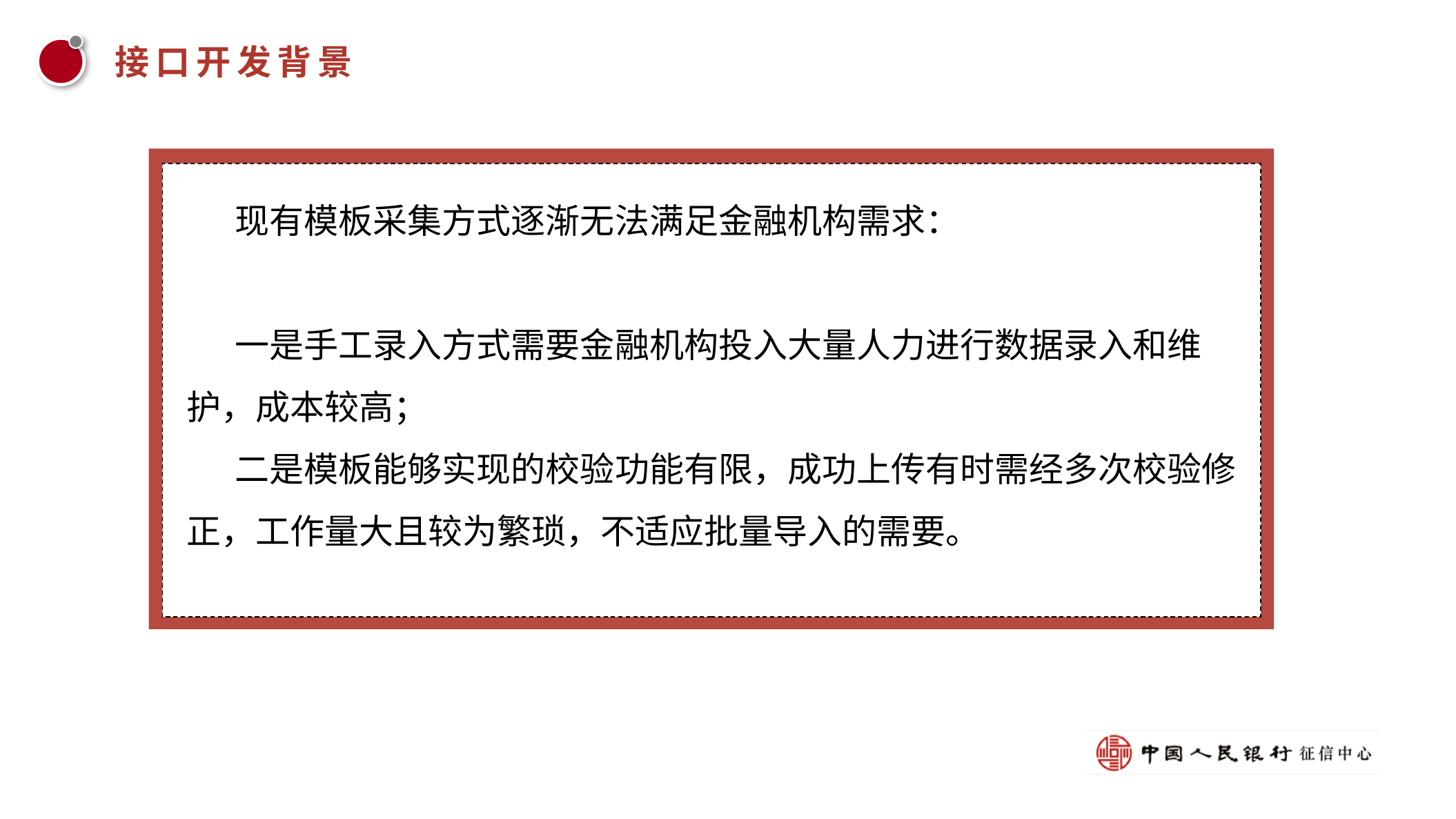

接口开发背景

现有模板采集方式逐渐无法满足金融机构需求：

一是手工录入方式需要金融机构投入大量人力进行数据录入和维护，成本较高；
二是模板能够实现的校验功能有限，成功上传有时需经多次校验修正，工作量大且较为繁琐，不适应批量导入的需要。